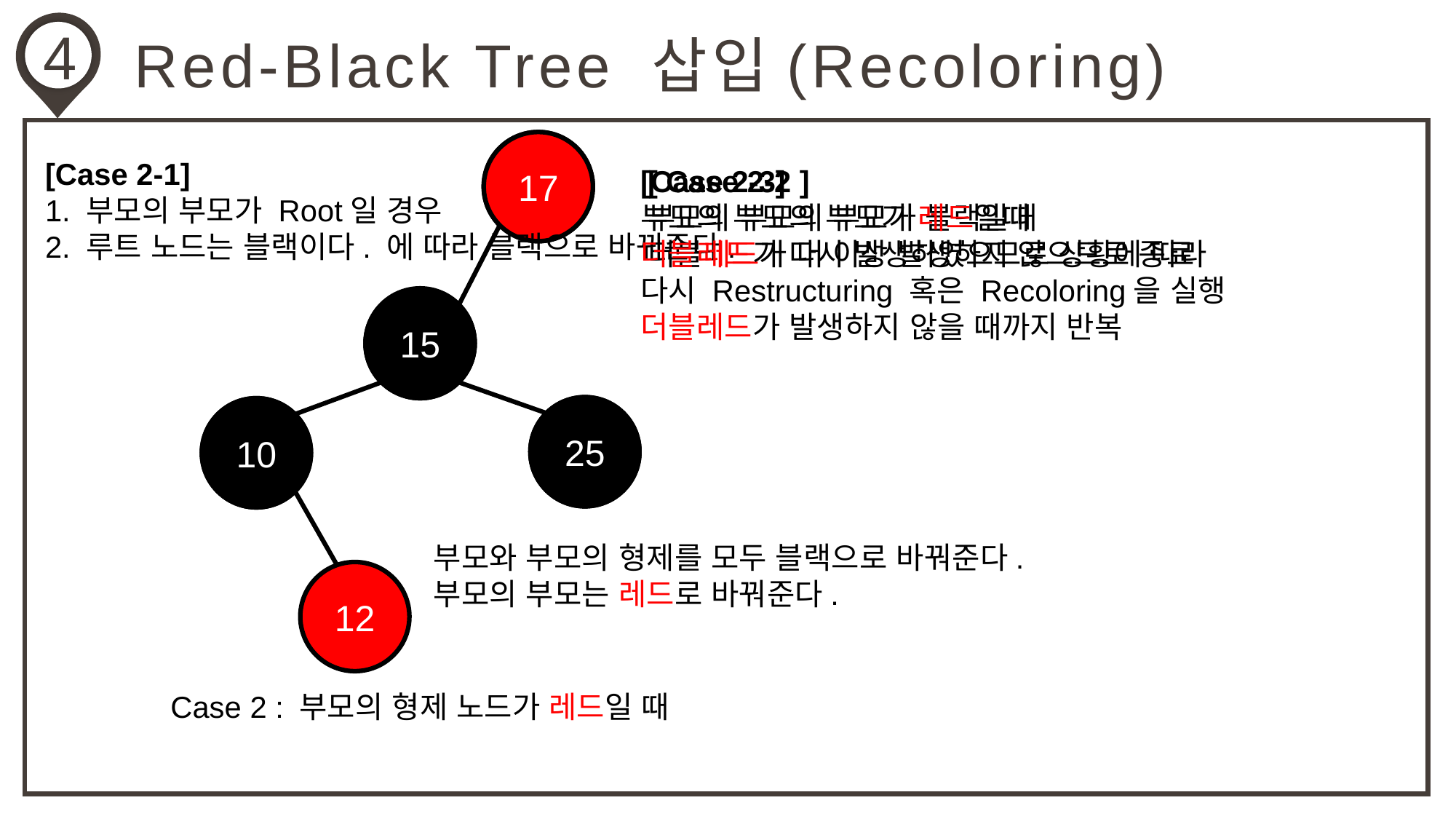

4
Red-Black Tree 삽입(Recoloring)
17
17
[Case 2-1]
1. 부모의 부모가 Root일 경우
2. 루트 노드는 블랙이다. 에 따라 블랙으로 바꿔준다.
[ Case 2-2 ]
부모의 부모의 부모가 블랙일때
더블레드가 더 이상 발생하지 않으므로 종료
[Case 2-3]
부모의 부모의 부모가 레드일때
더블레드가 다시 발생하였으므로 상황에 따라
다시 Restructuring 혹은 Recoloring을 실행
더블레드가 발생하지 않을 때까지 반복
15
15
25
10
12
Case 2 : 부모의 형제 노드가 레드일 때
15
25
10
부모와 부모의 형제를 모두 블랙으로 바꿔준다.
부모의 부모는 레드로 바꿔준다.